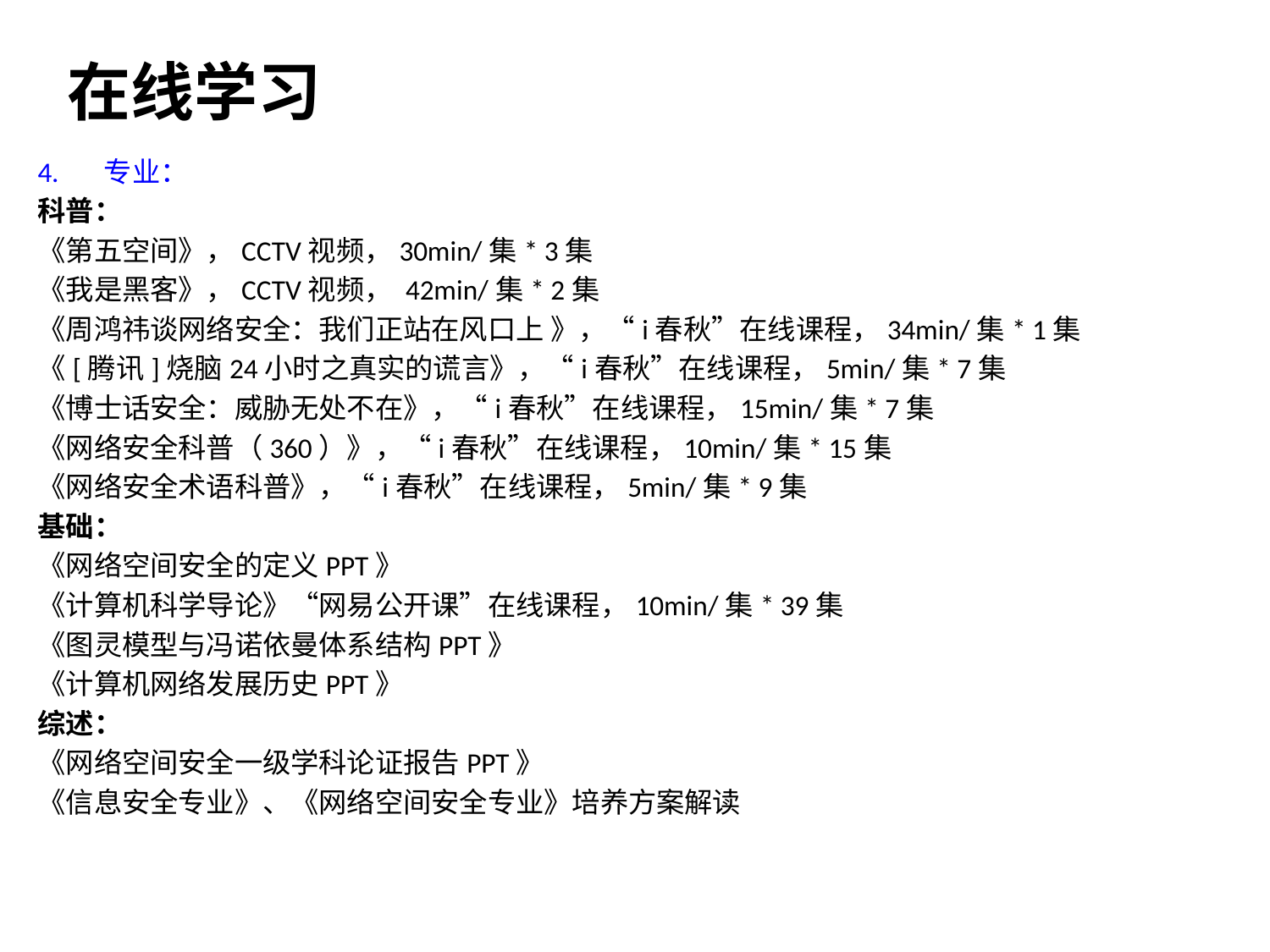

在线学习
4.      专业：
科普：
《第五空间》，CCTV视频，30min/集* 3集
《我是黑客》，CCTV视频， 42min/集* 2集
《周鸿祎谈网络安全：我们正站在风口上 》，“i春秋”在线课程，34min/集* 1集
《[腾讯]烧脑24小时之真实的谎言》，“i春秋”在线课程，5min/集* 7集
《博士话安全：威胁无处不在》，“i春秋”在线课程，15min/集* 7集
《网络安全科普（360）》，“i春秋”在线课程，10min/集* 15集
《网络安全术语科普》，“i春秋”在线课程，5min/集* 9集
基础：
《网络空间安全的定义PPT》
《计算机科学导论》“网易公开课”在线课程，10min/集* 39集
《图灵模型与冯诺依曼体系结构PPT》
《计算机网络发展历史PPT》
综述：
《网络空间安全一级学科论证报告PPT》
《信息安全专业》、《网络空间安全专业》培养方案解读